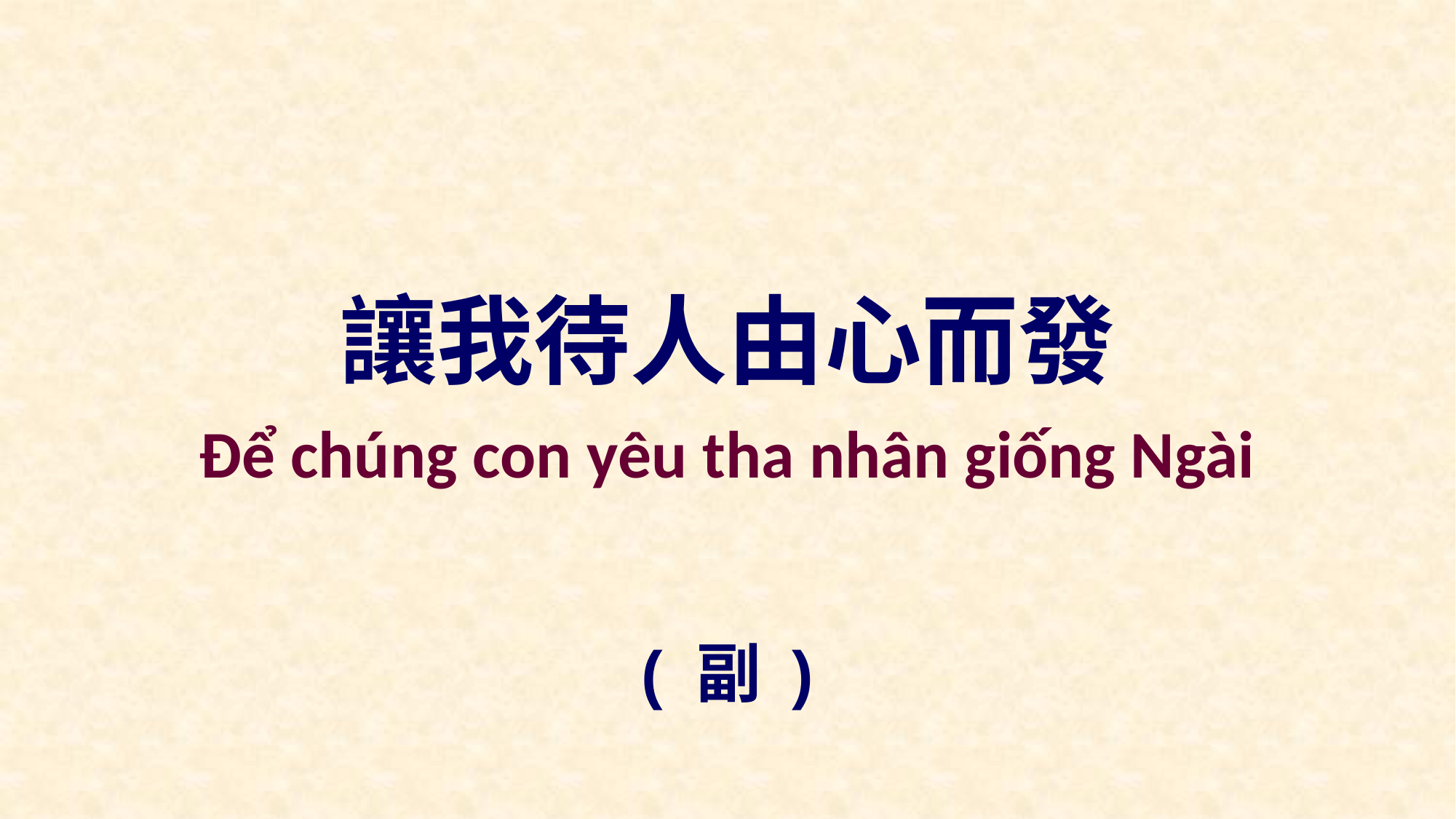

讓我待人由心而發
Để chúng con yêu tha nhân giống Ngài
( 副 )